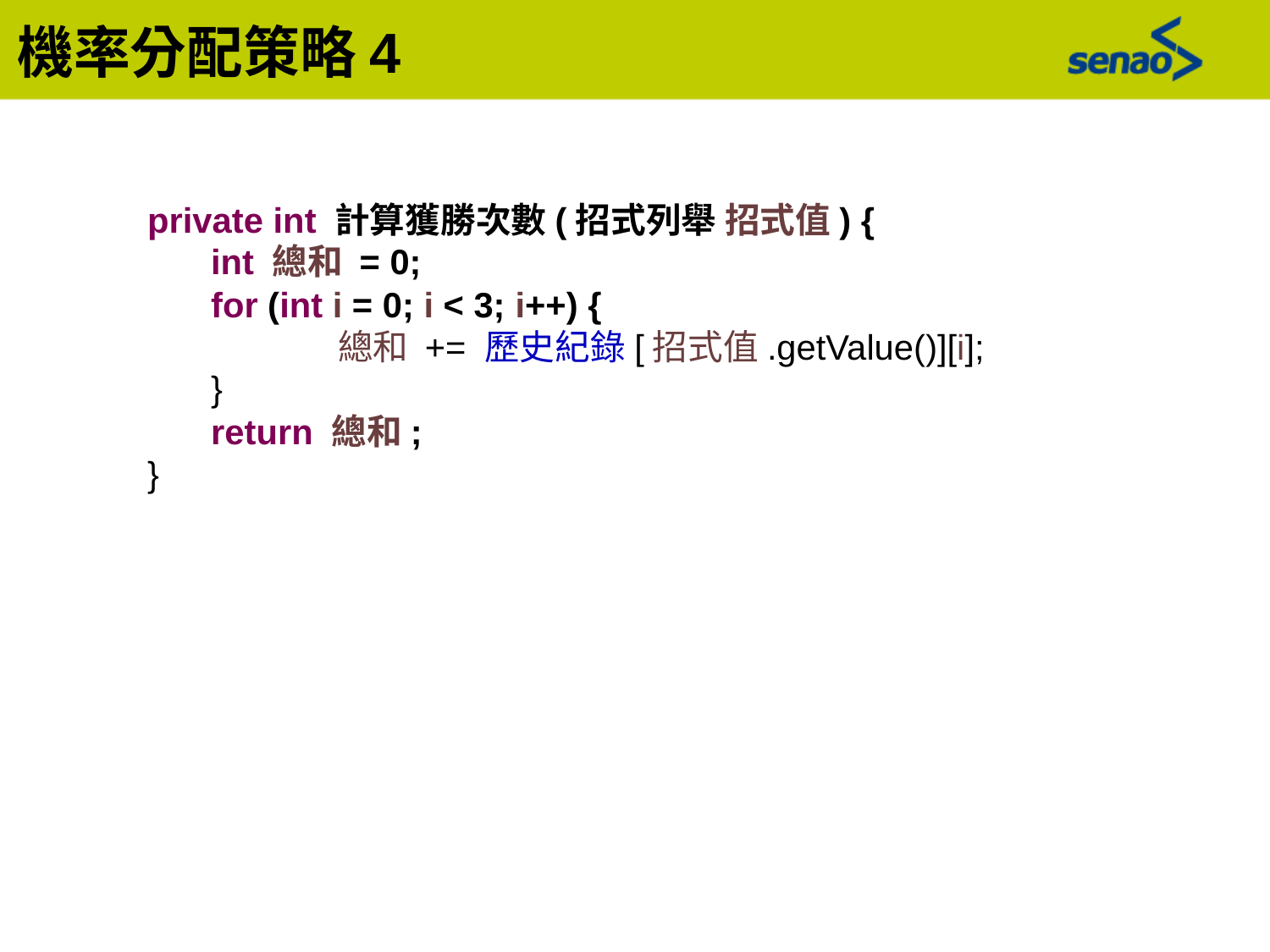

機率分配策略4
private int 計算獲勝次數(招式列舉 招式值) {
int 總和 = 0;
for (int i = 0; i < 3; i++) {
	總和 += 歷史紀錄[招式值.getValue()][i];
}
return 總和;
}